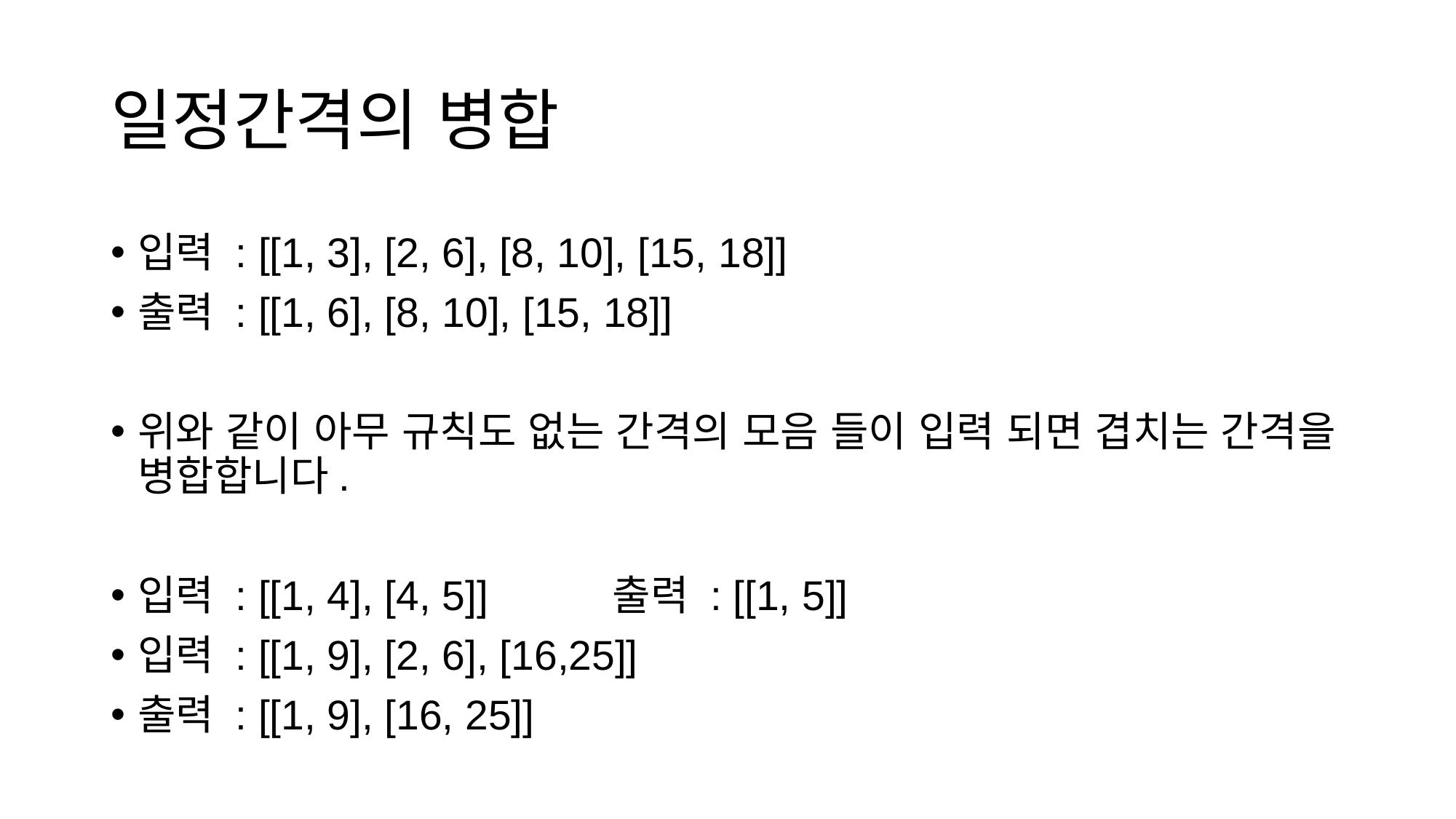

# 일정간격의 병합
입력 : [[1, 3], [2, 6], [8, 10], [15, 18]]
출력 : [[1, 6], [8, 10], [15, 18]]

위와 같이 아무 규칙도 없는 간격의 모음 들이 입력 되면 겹치는 간격을 병합합니다.

입력 : [[1, 4], [4, 5]]          출력 : [[1, 5]]
입력 : [[1, 9], [2, 6], [16,25]]
출력 : [[1, 9], [16, 25]]